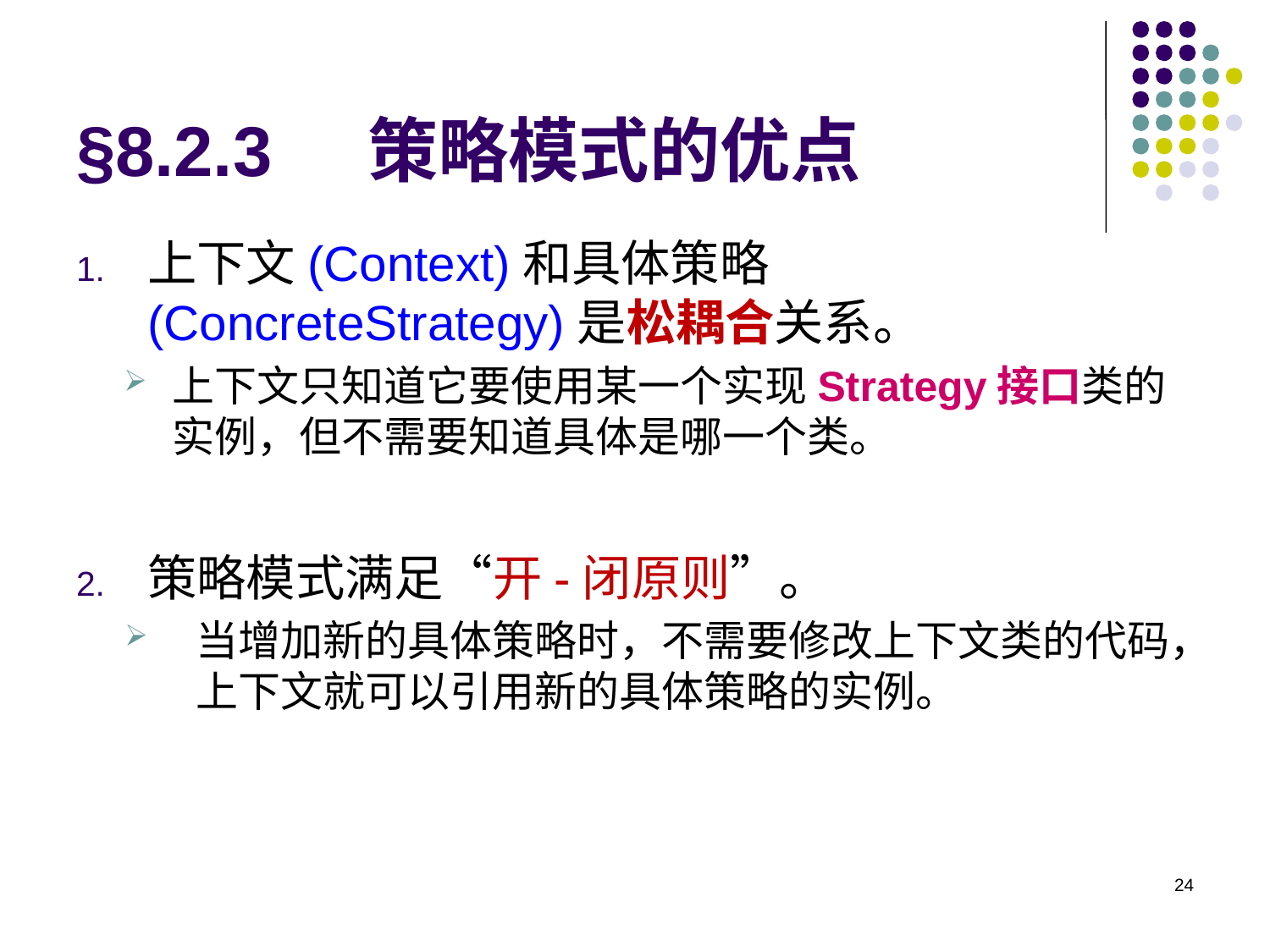

# §8.2.3    策略模式的优点
上下文(Context)和具体策略(ConcreteStrategy)是松耦合关系。
上下文只知道它要使用某一个实现Strategy接口类的实例，但不需要知道具体是哪一个类。

策略模式满足“开-闭原则”。
当增加新的具体策略时，不需要修改上下文类的代码，上下文就可以引用新的具体策略的实例。
24